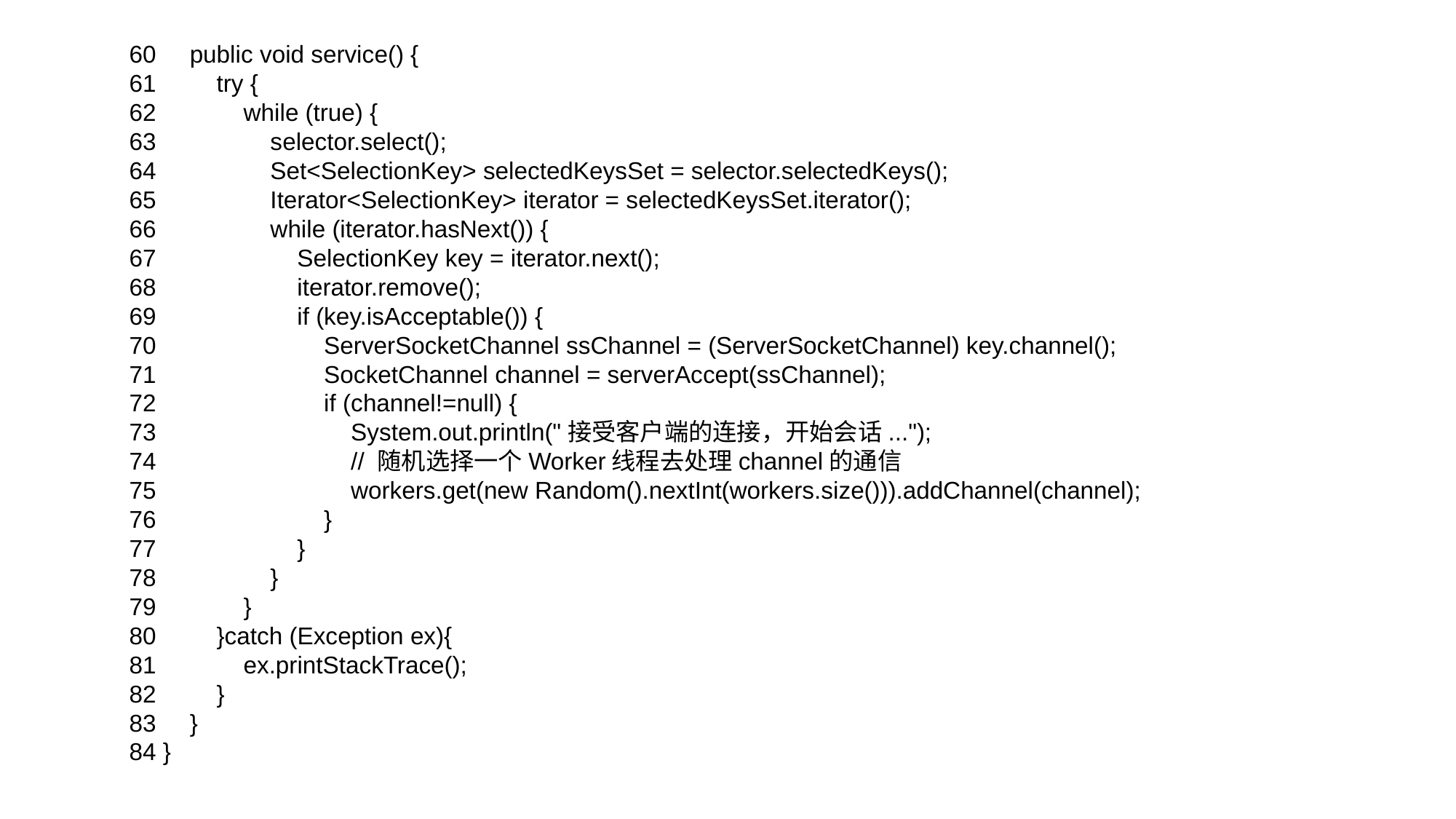

60     public void service() {
61         try {
62             while (true) {
63                 selector.select();
64                 Set<SelectionKey> selectedKeysSet = selector.selectedKeys();
65                 Iterator<SelectionKey> iterator = selectedKeysSet.iterator();
66                 while (iterator.hasNext()) {
67                     SelectionKey key = iterator.next();
68                     iterator.remove();
69                     if (key.isAcceptable()) {
70                         ServerSocketChannel ssChannel = (ServerSocketChannel) key.channel();
71                         SocketChannel channel = serverAccept(ssChannel);
72                         if (channel!=null) {
73                             System.out.println("接受客户端的连接，开始会话...");
74                             // 随机选择一个Worker线程去处理channel的通信
75                             workers.get(new Random().nextInt(workers.size())).addChannel(channel);
76                         }
77                     }
78                 }
79             }
80         }catch (Exception ex){
81             ex.printStackTrace();
82         }
83     }
84 }